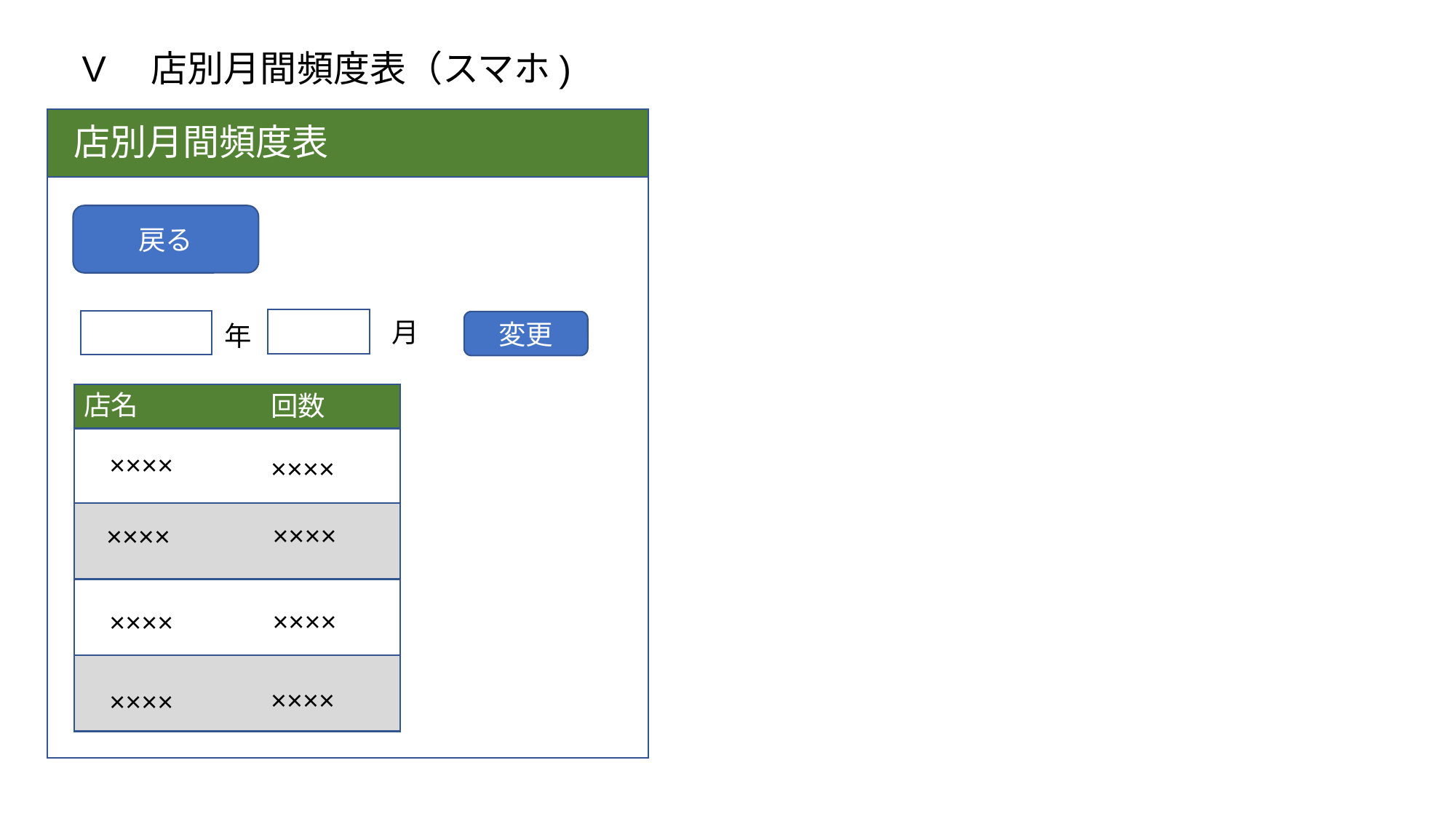

V　店別月間頻度表（スマホ)

店別月間頻度表
戻る
月

変更
年
店名
回数

××××
××××

××××
××××

××××
××××

××××
××××